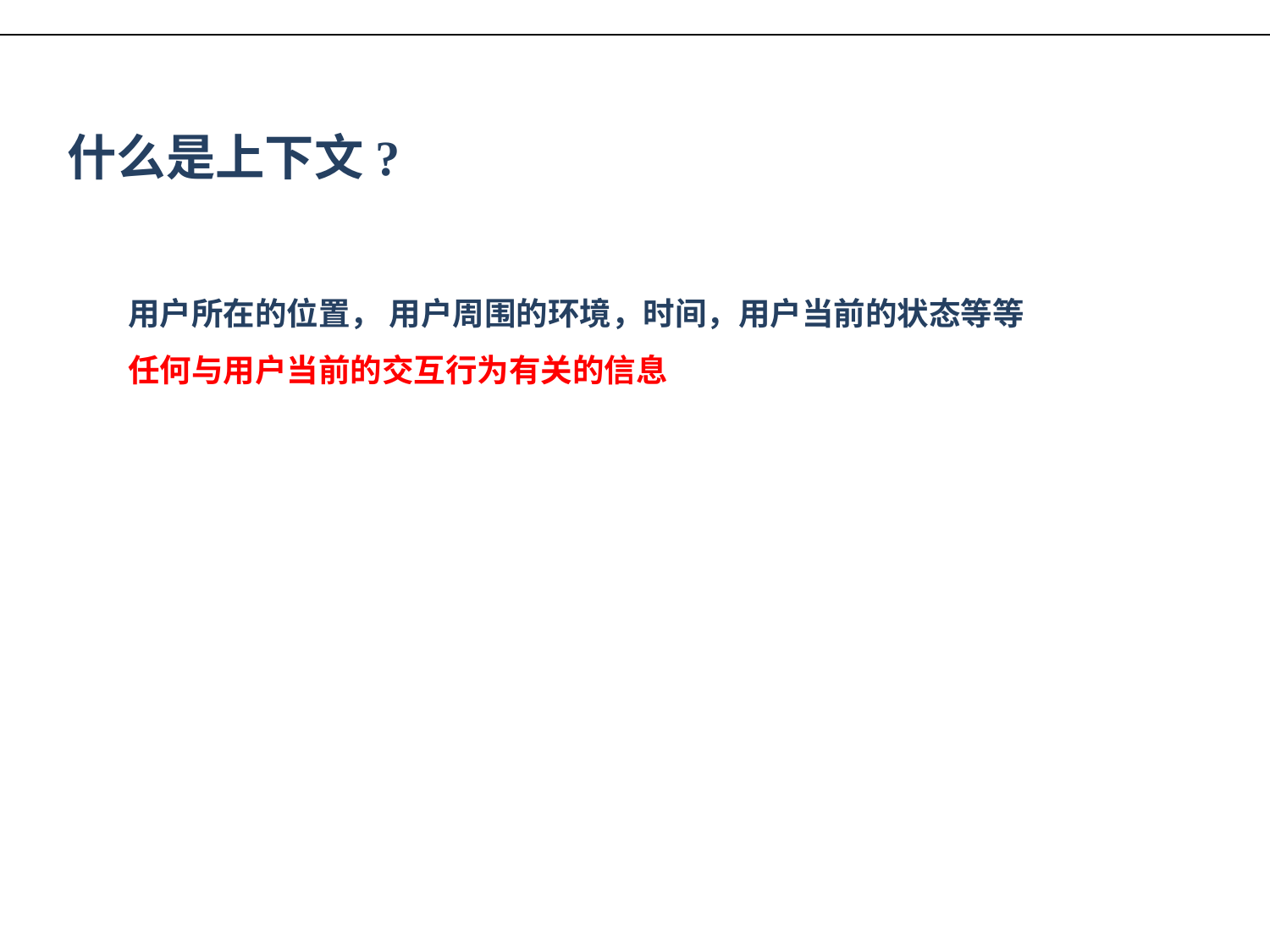

什么是上下文?
用户所在的位置， 用户周围的环境，时间，用户当前的状态等等
任何与用户当前的交互行为有关的信息